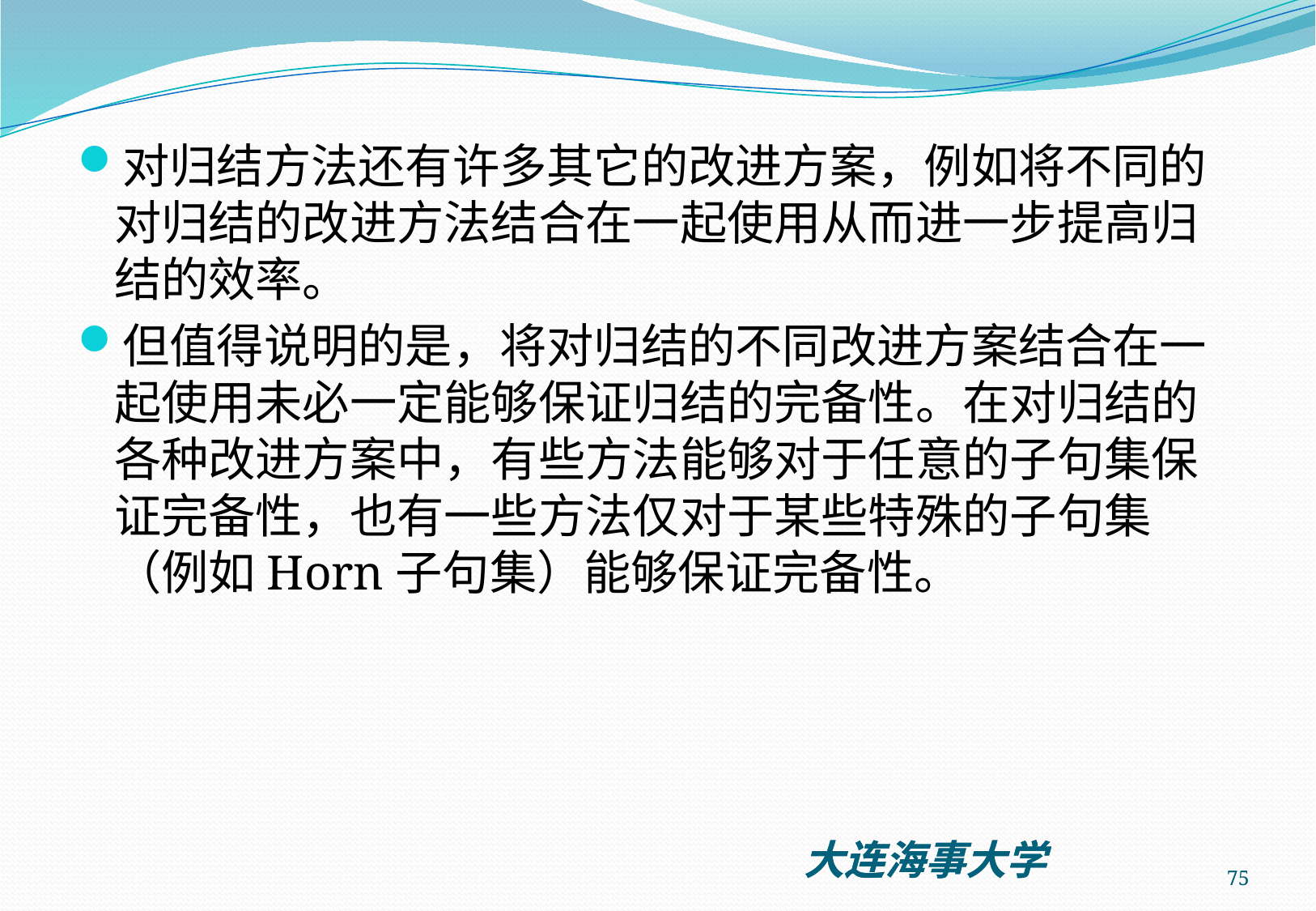

对归结方法还有许多其它的改进方案，例如将不同的对归结的改进方法结合在一起使用从而进一步提高归结的效率。
但值得说明的是，将对归结的不同改进方案结合在一起使用未必一定能够保证归结的完备性。在对归结的各种改进方案中，有些方法能够对于任意的子句集保证完备性，也有一些方法仅对于某些特殊的子句集（例如Horn子句集）能够保证完备性。

75